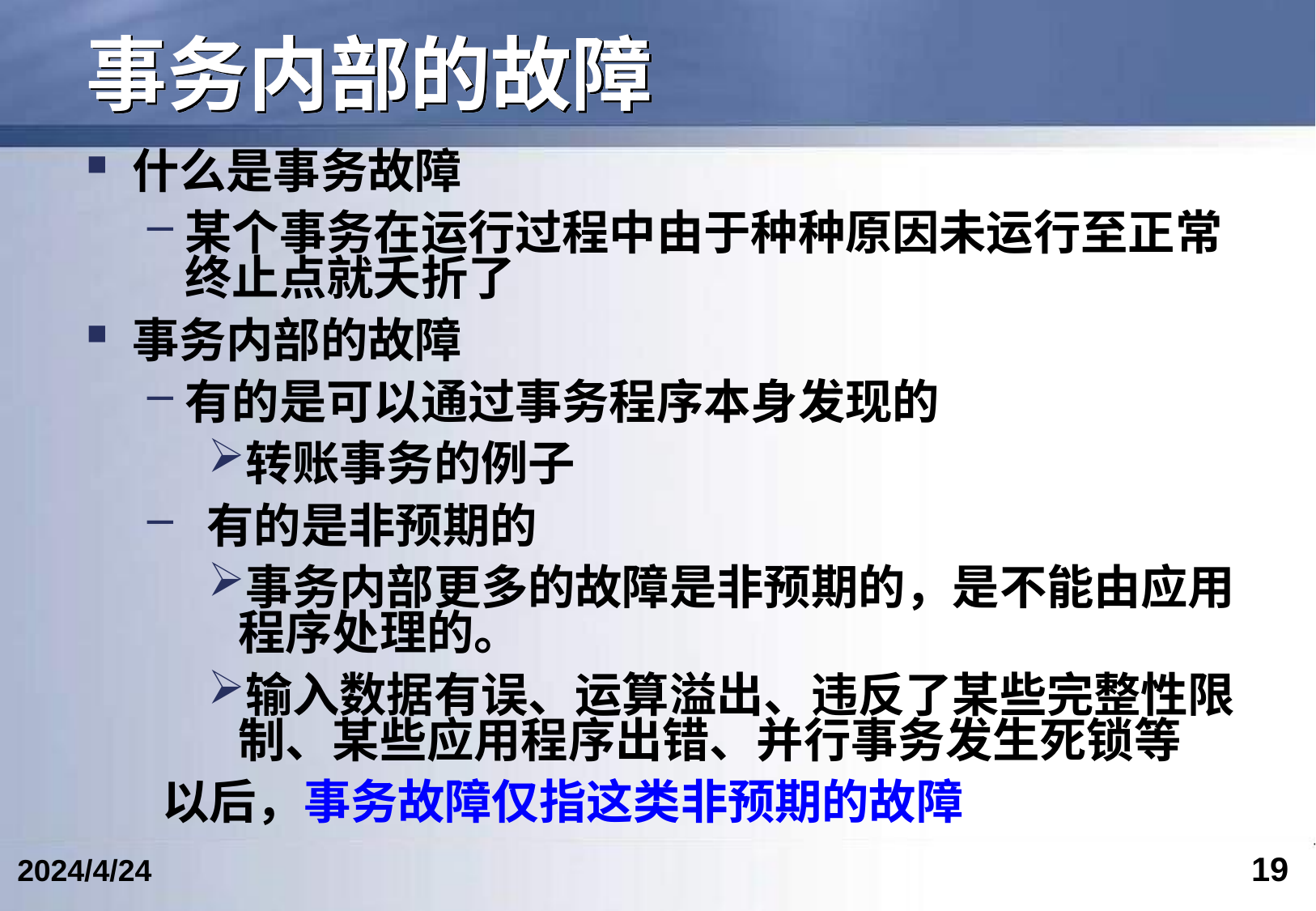

# 事务内部的故障
什么是事务故障
某个事务在运行过程中由于种种原因未运行至正常终止点就夭折了
事务内部的故障
有的是可以通过事务程序本身发现的
转账事务的例子
 有的是非预期的
事务内部更多的故障是非预期的，是不能由应用程序处理的。
输入数据有误、运算溢出、违反了某些完整性限制、某些应用程序出错、并行事务发生死锁等
      以后，事务故障仅指这类非预期的故障
19
2024/4/24